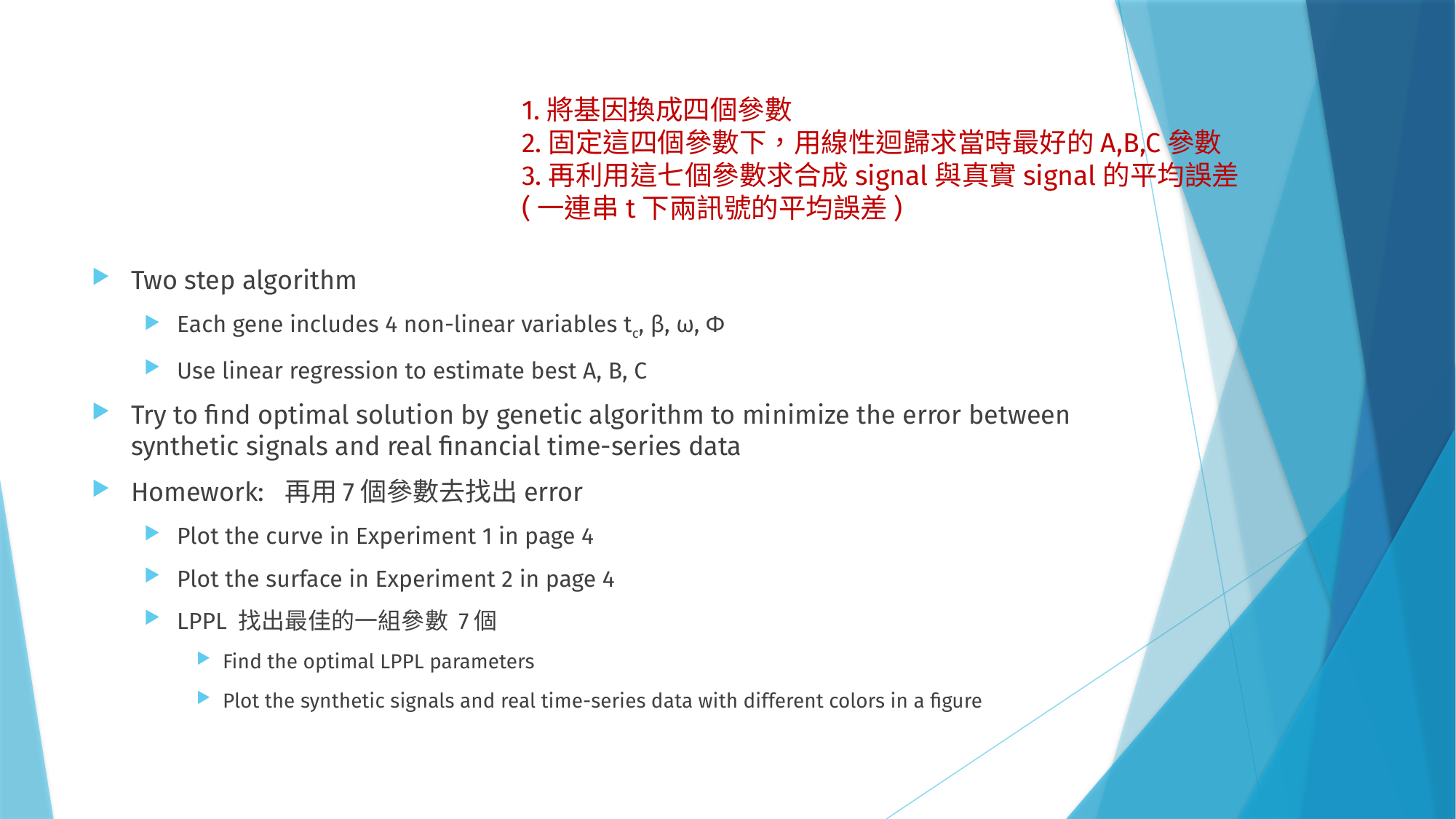

#
1.將基因換成四個參數
2.固定這四個參數下，用線性迴歸求當時最好的A,B,C參數
3.再利用這七個參數求合成signal與真實signal的平均誤差
(一連串t下兩訊號的平均誤差)
Two step algorithm
Each gene includes 4 non-linear variables tc, β, ω, Φ
Use linear regression to estimate best A, B, C
Try to find optimal solution by genetic algorithm to minimize the error between synthetic signals and real financial time-series data
Homework:  再用7個參數去找出error
Plot the curve in Experiment 1 in page 4
Plot the surface in Experiment 2 in page 4
LPPL 找出最佳的一組參數 7個
Find the optimal LPPL parameters
Plot the synthetic signals and real time-series data with different colors in a figure